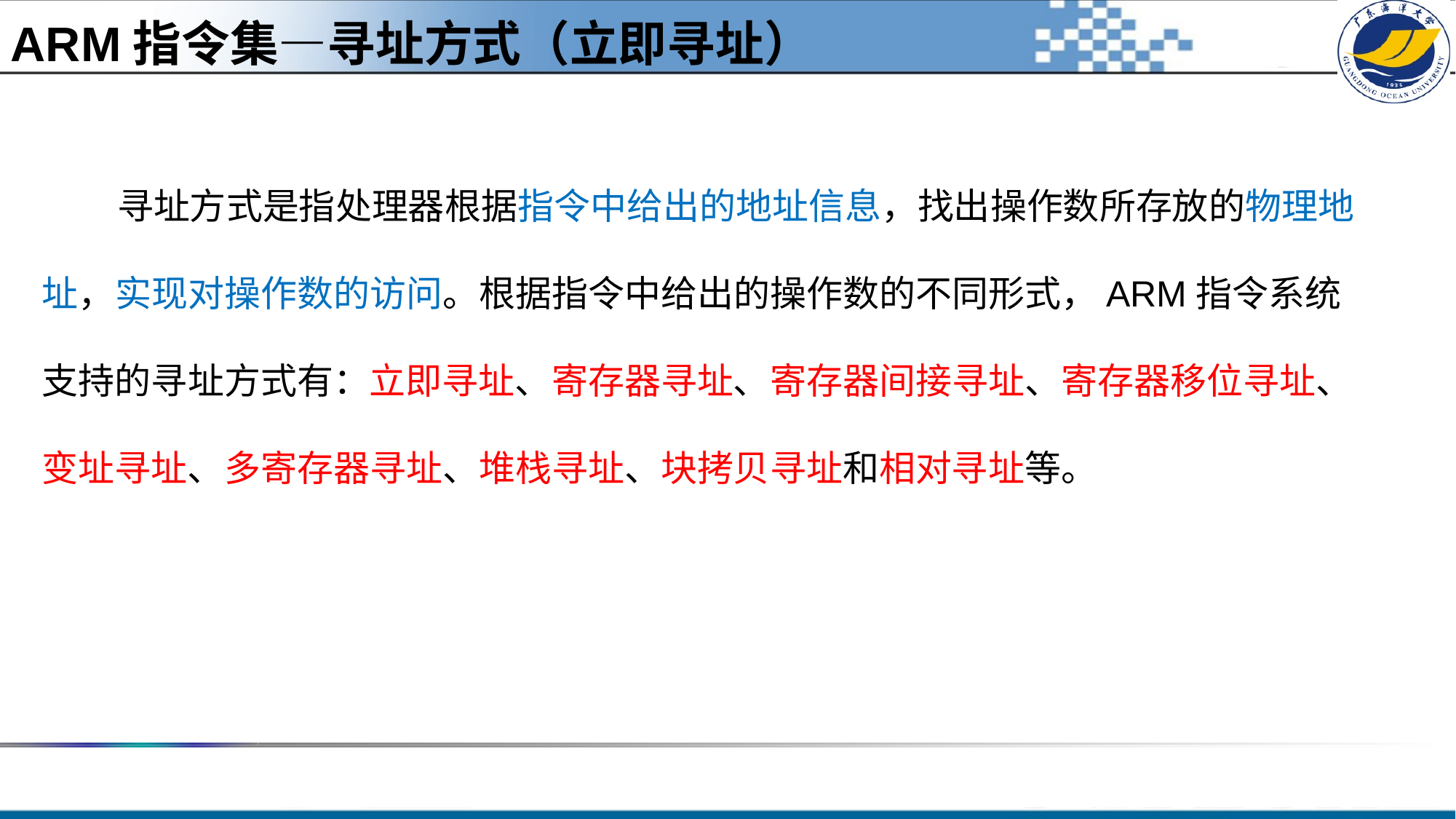

ARM指令集—寻址方式（立即寻址）
寻址方式是指处理器根据指令中给出的地址信息，找出操作数所存放的物理地址，实现对操作数的访问。根据指令中给出的操作数的不同形式，ARM指令系统支持的寻址方式有：立即寻址、寄存器寻址、寄存器间接寻址、寄存器移位寻址、变址寻址、多寄存器寻址、堆栈寻址、块拷贝寻址和相对寻址等。
13